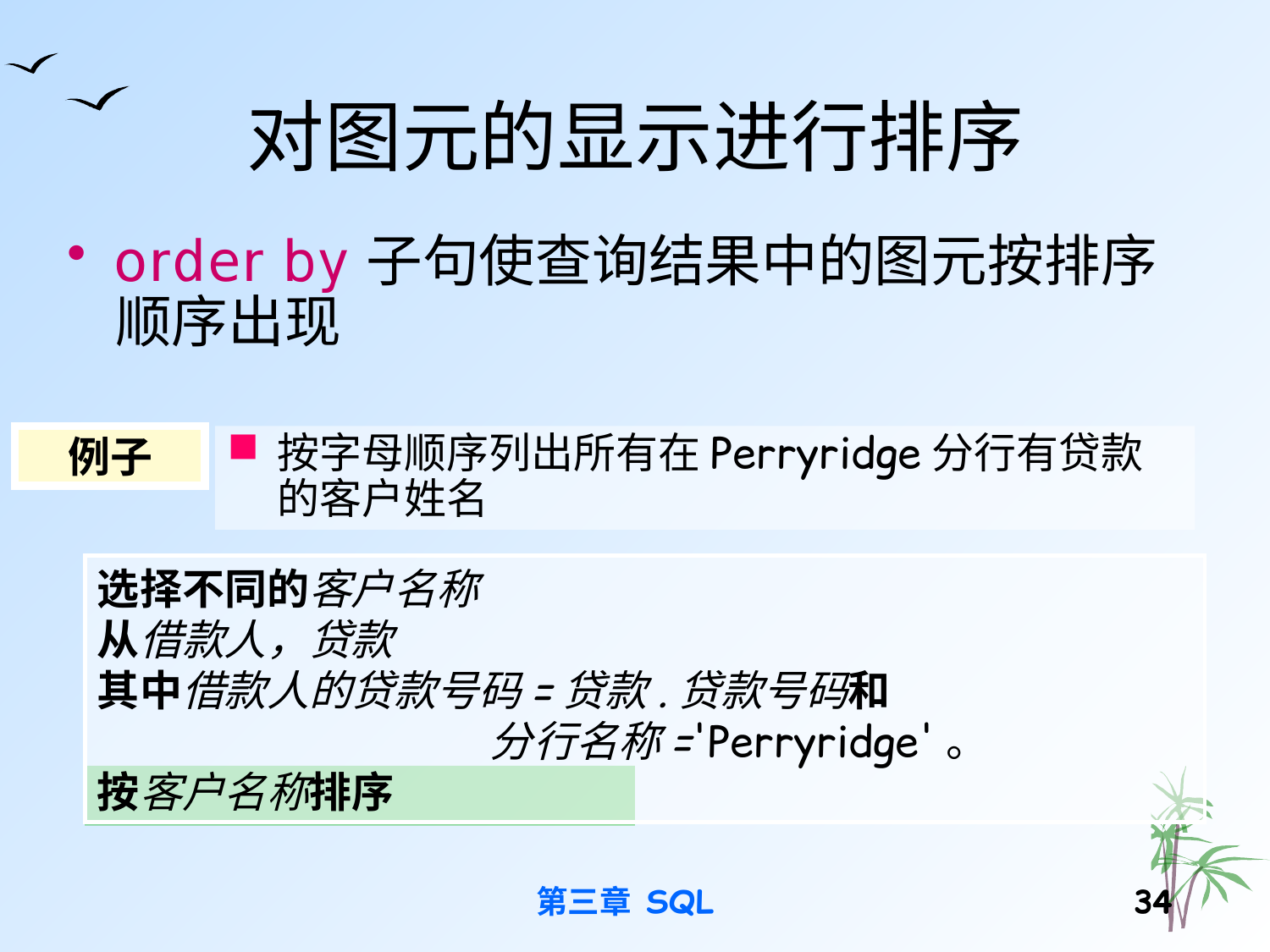

# 对图元的显示进行排序
order by子句使查询结果中的图元按排序顺序出现
例子
按字母顺序列出所有在Perryridge分行有贷款的客户姓名
选择不同的客户名称
从借款人，贷款
其中借款人的贷款号码=贷款.贷款号码和
	                            分行名称='Perryridge'。
按客户名称排序

第三章 SQL
34